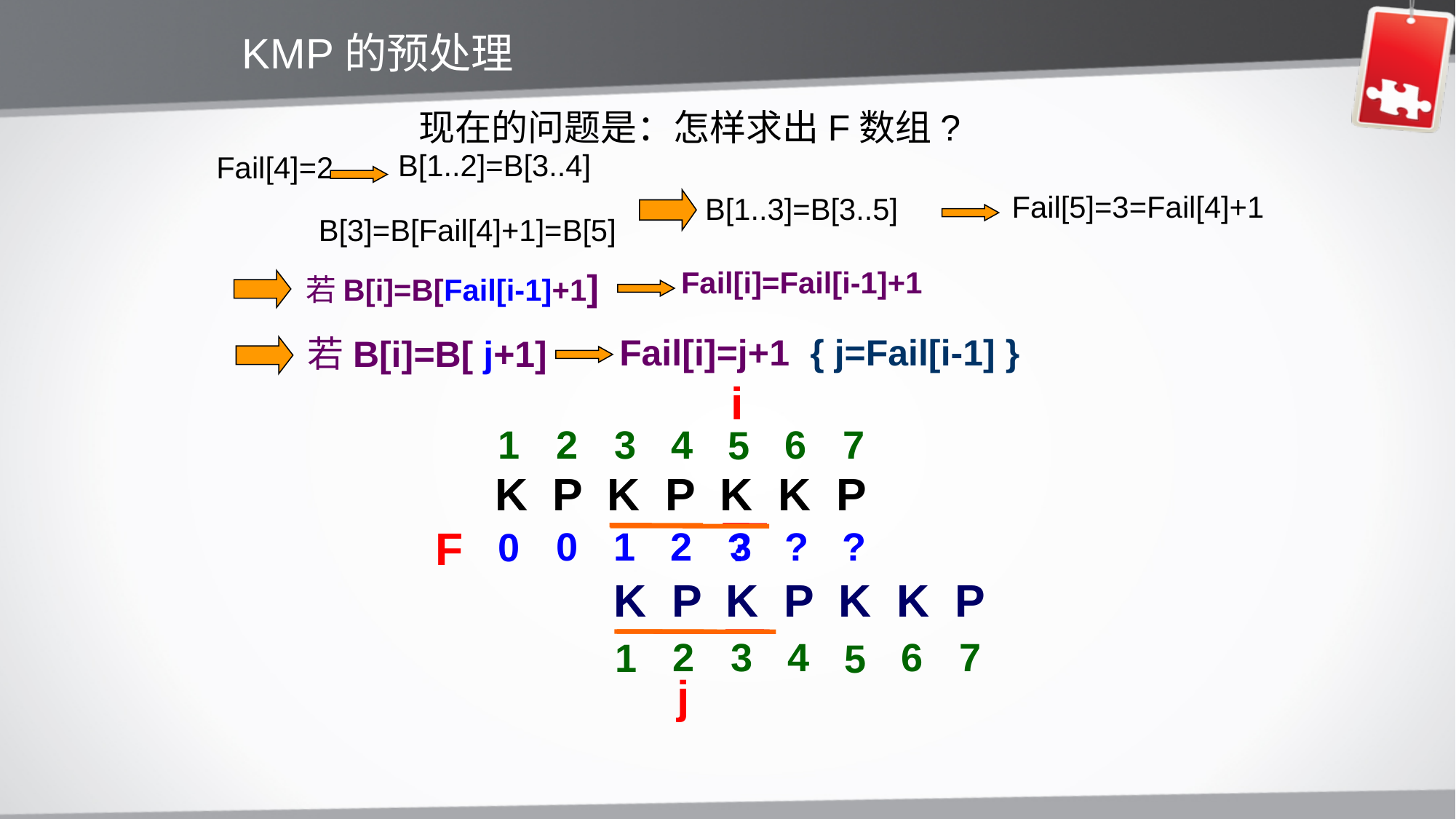

KMP的预处理
现在的问题是：怎样求出F数组?
B[1..2]=B[3..4]
Fail[4]=2

Fail[5]=3=Fail[4]+1
B[1..3]=B[3..5]

B[3]=B[Fail[4]+1]=B[5]
Fail[i]=Fail[i-1]+1
若B[i]=B[Fail[i-1]+1]

Fail[i]=j+1  { j=Fail[i-1] }
若B[i]=B[ j+1]

i
 2
 3
 4
 6
 7
 1
 5
  K  P  K  P  K  K  P
F
 0
 1
 2
 3
 ?
 ?
 0
 ?

  K  P  K  P  K  K  P
 2
 3
 4
 6
 7
 1
 5

j